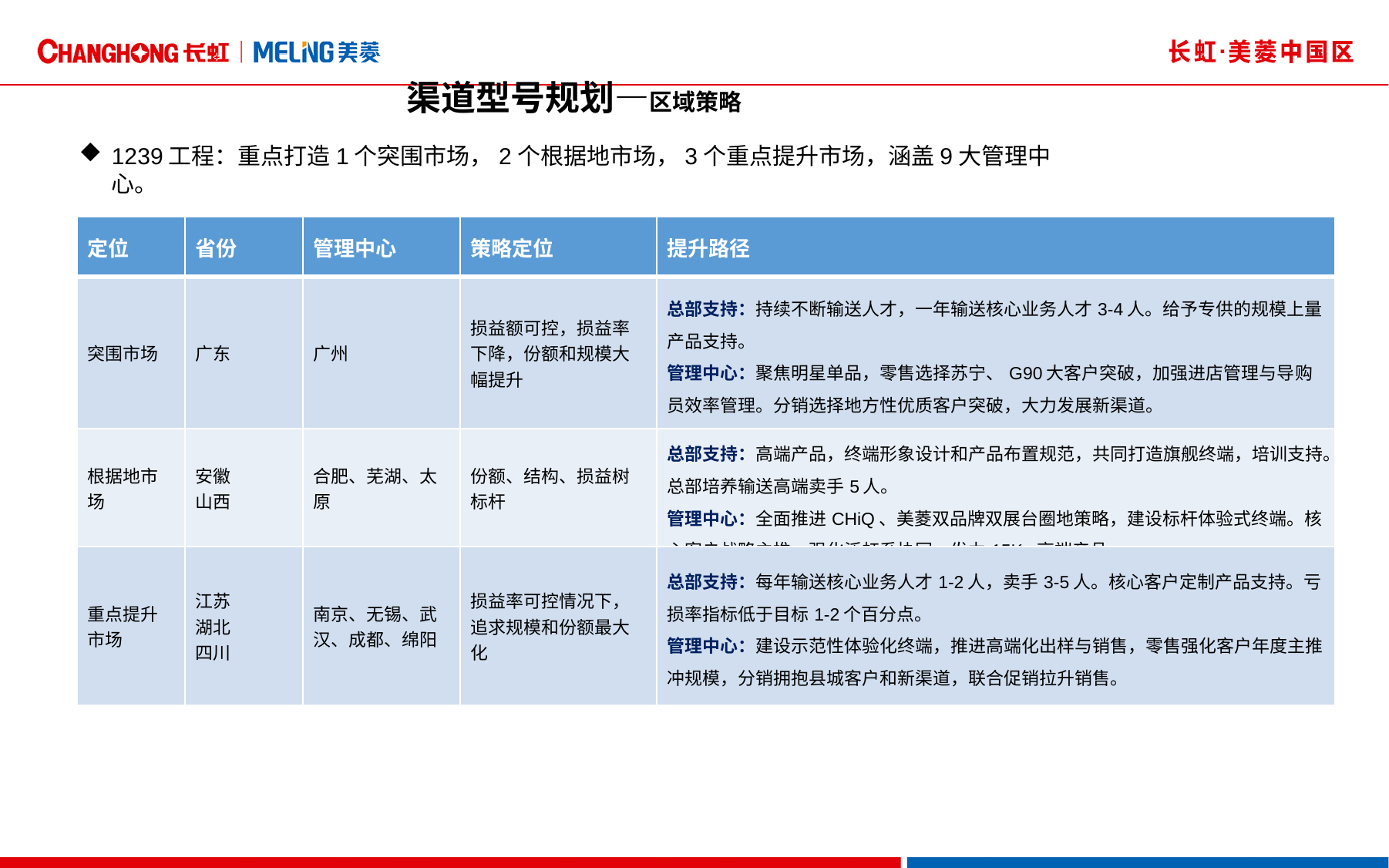

渠道型号规划—区域策略
1239工程：重点打造1个突围市场，2个根据地市场，3个重点提升市场，涵盖9大管理中心。
| 定位 | 省份 | 管理中心 | 策略定位 | 提升路径 |
| --- | --- | --- | --- | --- |
| 突围市场 | 广东 | 广州 | 损益额可控，损益率下降，份额和规模大幅提升 | 总部支持：持续不断输送人才，一年输送核心业务人才3-4人。给予专供的规模上量产品支持。 管理中心：聚焦明星单品，零售选择苏宁、G90大客户突破，加强进店管理与导购员效率管理。分销选择地方性优质客户突破，大力发展新渠道。 |
| 根据地市场 | 安徽 山西 | 合肥、芜湖、太原 | 份额、结构、损益树标杆 | 总部支持：高端产品，终端形象设计和产品布置规范，共同打造旗舰终端，培训支持。总部培养输送高端卖手5人。 管理中心：全面推进CHiQ、美菱双品牌双展台圈地策略，建设标杆体验式终端。核心客户战略主推，强化泛虹系协同，发力15K+高端产品。 |
| 重点提升市场 | 江苏 湖北 四川 | 南京、无锡、武汉、成都、绵阳 | 损益率可控情况下，追求规模和份额最大化 | 总部支持：每年输送核心业务人才1-2人，卖手3-5人。核心客户定制产品支持。亏损率指标低于目标1-2个百分点。 管理中心：建设示范性体验化终端，推进高端化出样与销售，零售强化客户年度主推冲规模，分销拥抱县城客户和新渠道，联合促销拉升销售。 |